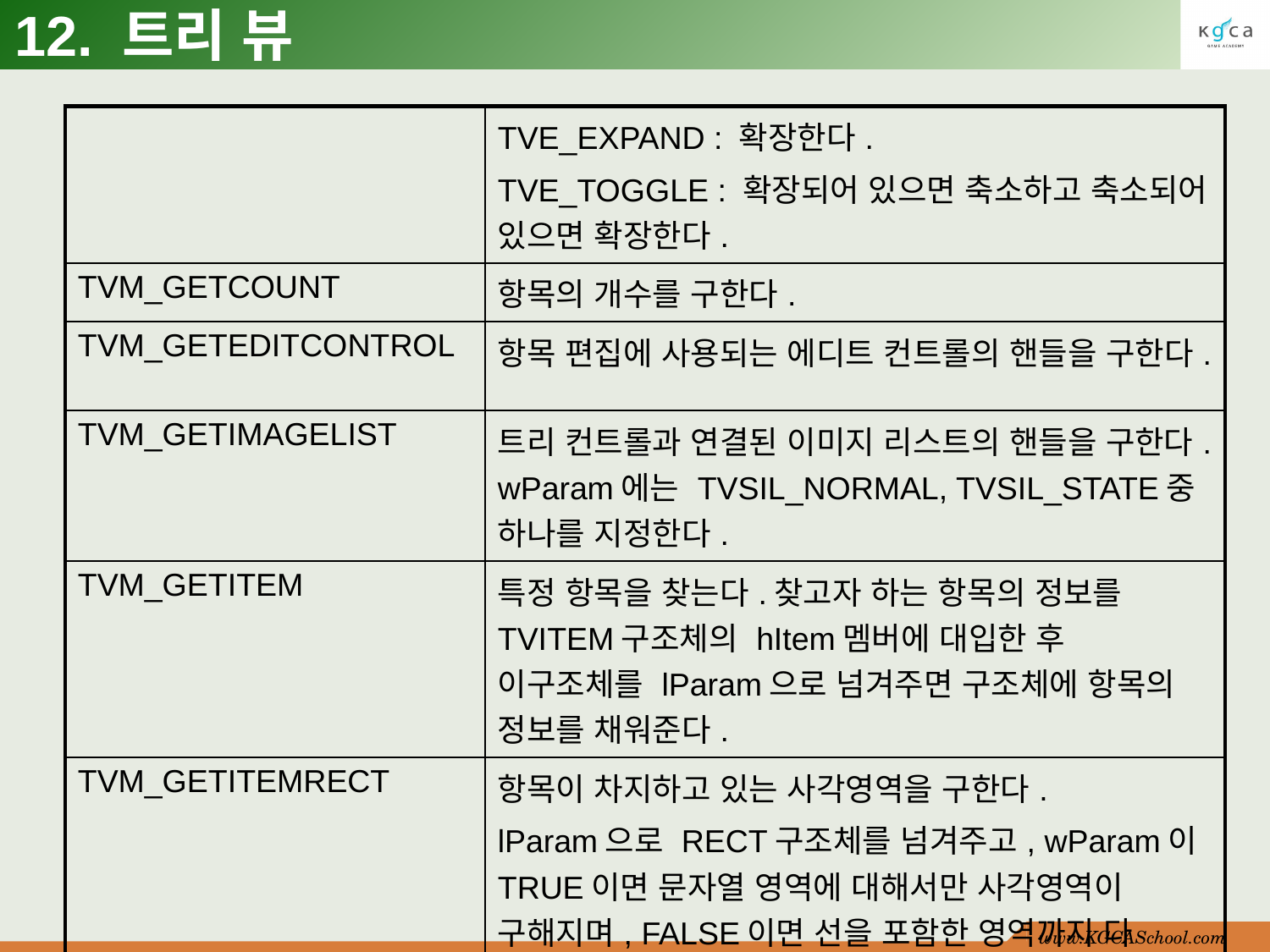

# 12. 트리 뷰
|  | TVE\_EXPAND : 확장한다. TVE\_TOGGLE : 확장되어 있으면 축소하고 축소되어 있으면 확장한다. |
| --- | --- |
| TVM\_GETCOUNT | 항목의 개수를 구한다. |
| TVM\_GETEDITCONTROL | 항목 편집에 사용되는 에디트 컨트롤의 핸들을 구한다. |
| TVM\_GETIMAGELIST | 트리 컨트롤과 연결된 이미지 리스트의 핸들을 구한다. wParam에는 TVSIL\_NORMAL, TVSIL\_STATE중 하나를 지정한다. |
| TVM\_GETITEM | 특정 항목을 찾는다.찾고자 하는 항목의 정보를 TVITEM구조체의 hItem멤버에 대입한 후 이구조체를 lParam으로 넘겨주면 구조체에 항목의 정보를 채워준다. |
| TVM\_GETITEMRECT | 항목이 차지하고 있는 사각영역을 구한다. lParam으로 RECT구조체를 넘겨주고, wParam이 TRUE이면 문자열 영역에 대해서만 사각영역이 구해지며, FALSE이면 선을 포함한 영역까지 다 구해준다. |